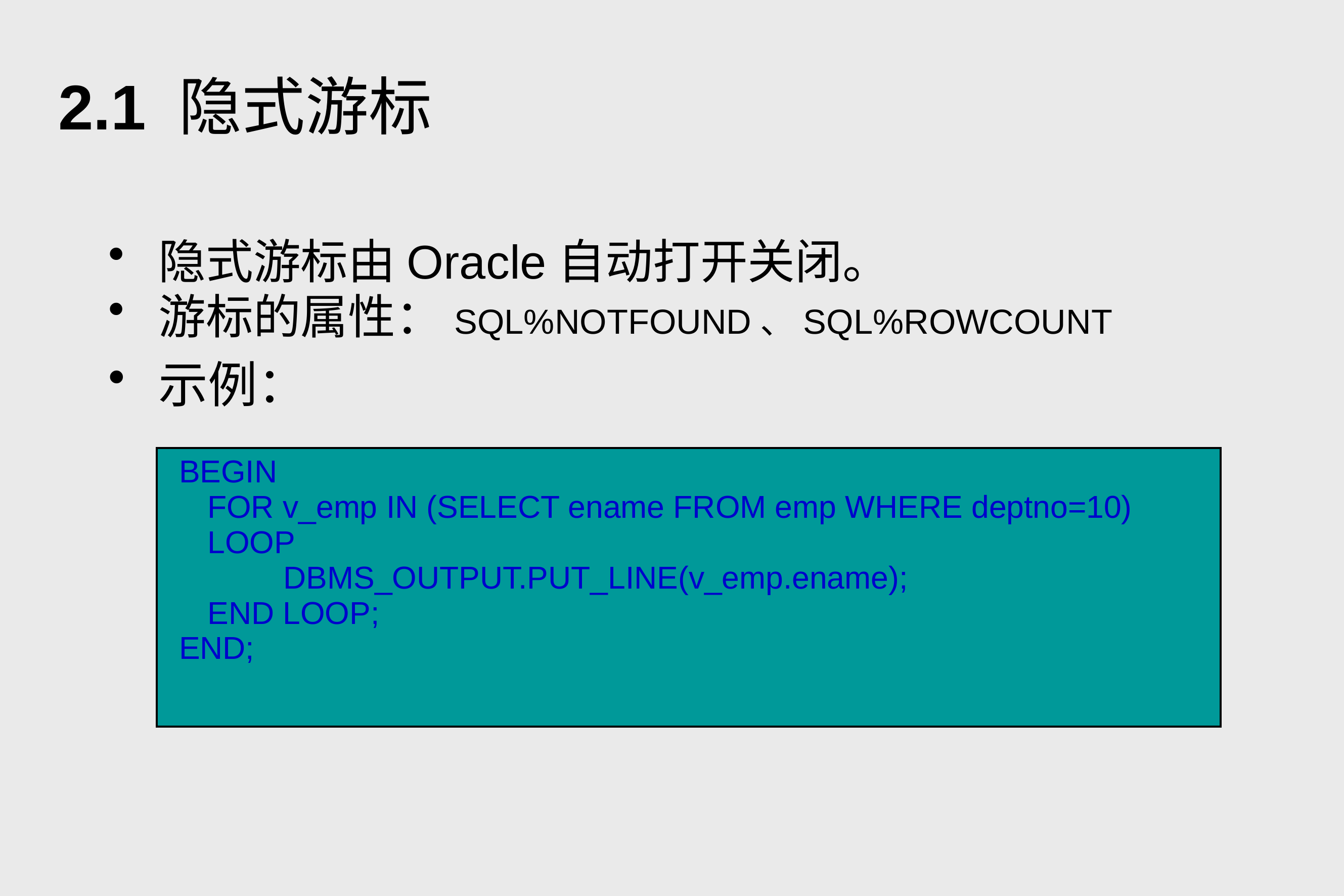

# 2.1 隐式游标
隐式游标由Oracle自动打开关闭。
游标的属性：SQL%NOTFOUND、SQL%ROWCOUNT
示例：

| BEGIN FOR v\_emp IN (SELECT ename FROM emp WHERE deptno=10) LOOP DBMS\_OUTPUT.PUT\_LINE(v\_emp.ename); END LOOP; END; |
| --- |